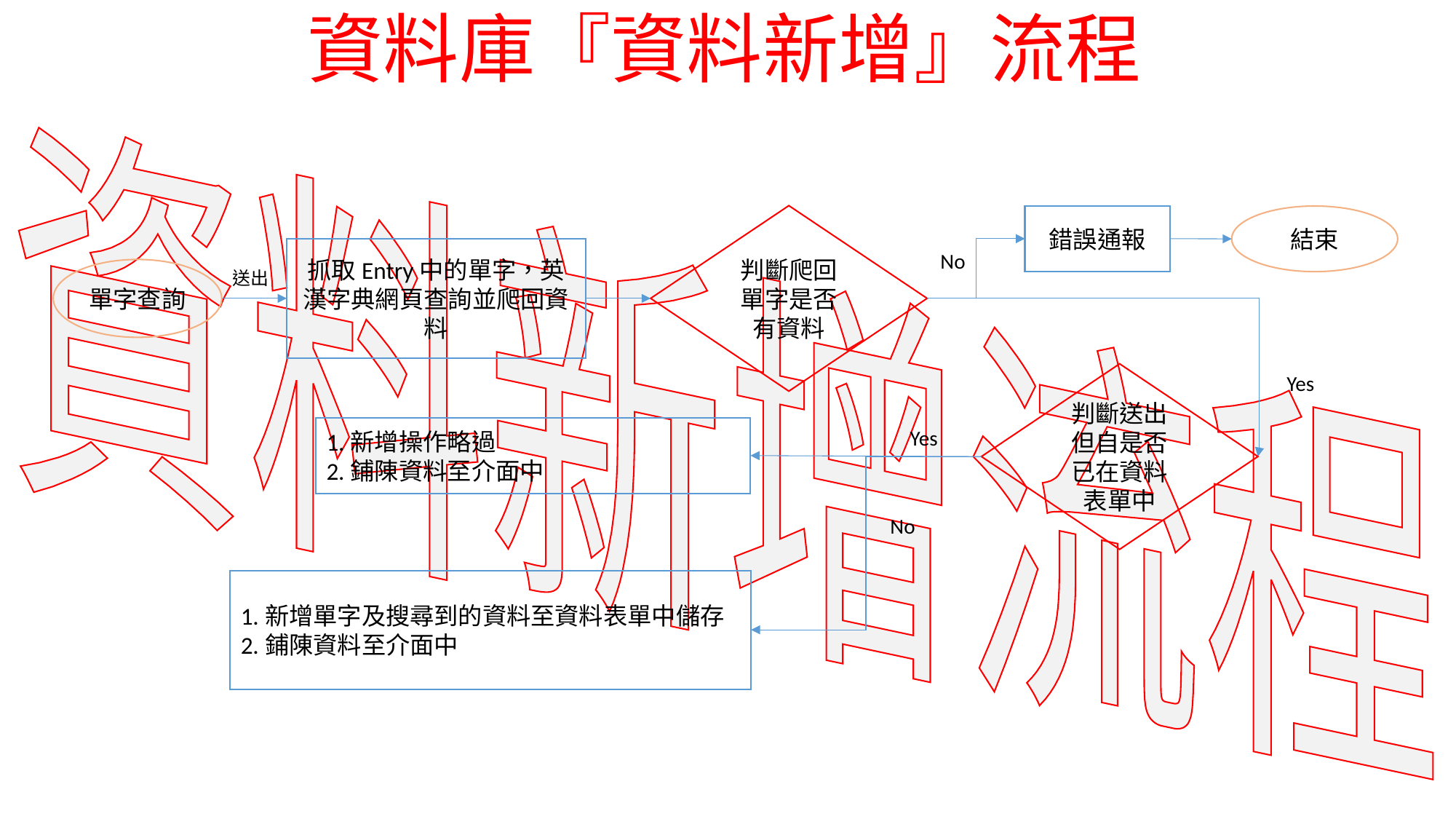

資料庫『資料新增』流程
資料新增流程
判斷爬回單字是否有資料
錯誤通報
結束
抓取Entry中的單字，英漢字典網頁查詢並爬回資料
No
單字查詢
送出
判斷送出但自是否已在資料表單中
Yes
1.新增操作略過
2.鋪陳資料至介面中
Yes
No
1.新增單字及搜尋到的資料至資料表單中儲存
2.鋪陳資料至介面中